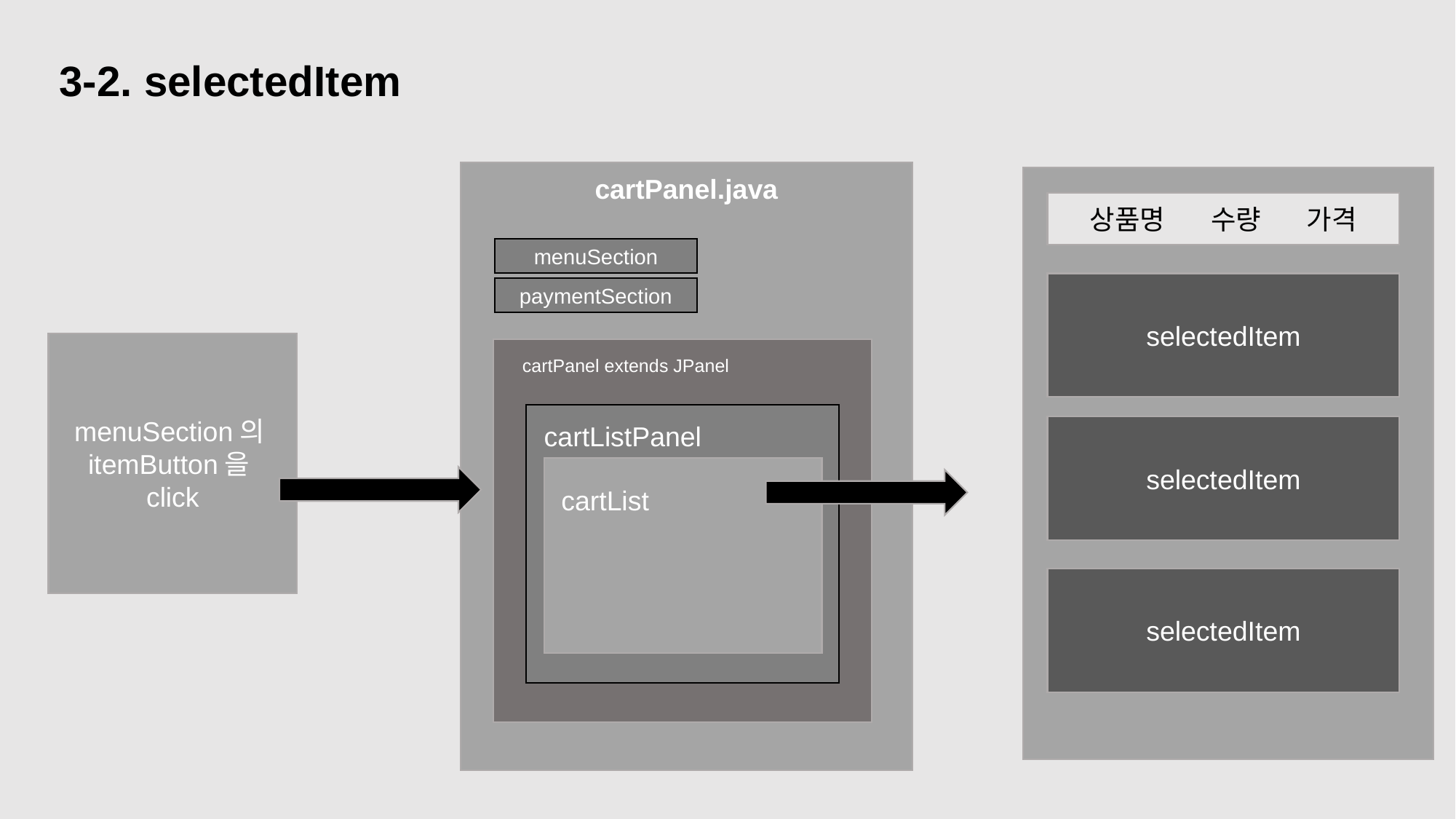

3-2. selectedItem
cartPanel.java

menuSection
paymentSection

selectedItem

cartPanel extends JPanel

cartListPanel

cartList

selectedItem

selectedItem
상품명      수량      가격
menuSection의itemButton을
click